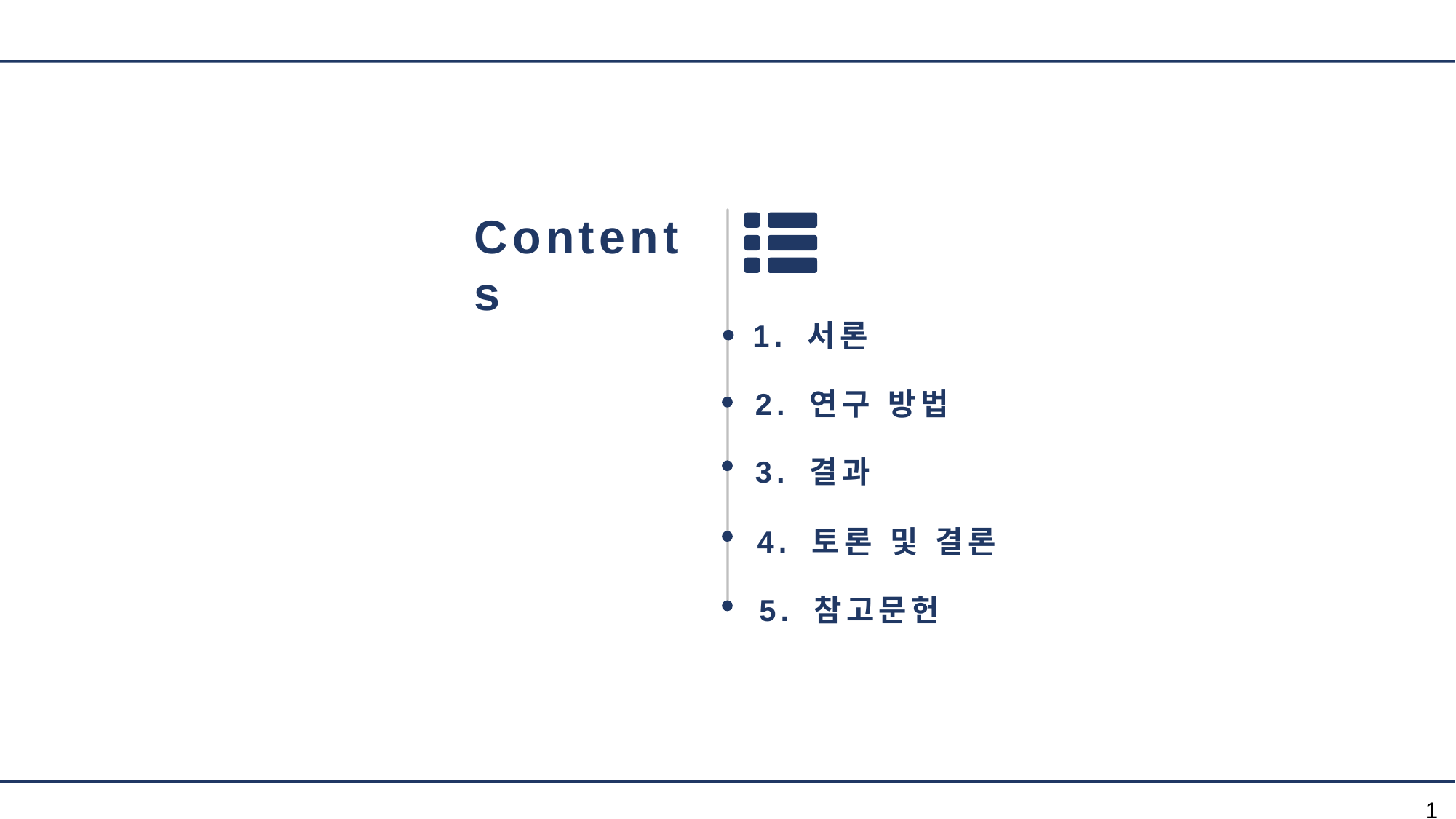

Contents

1. 서론

2. 연구 방법

3. 결과

4. 토론 및 결론

5. 참고문헌

1